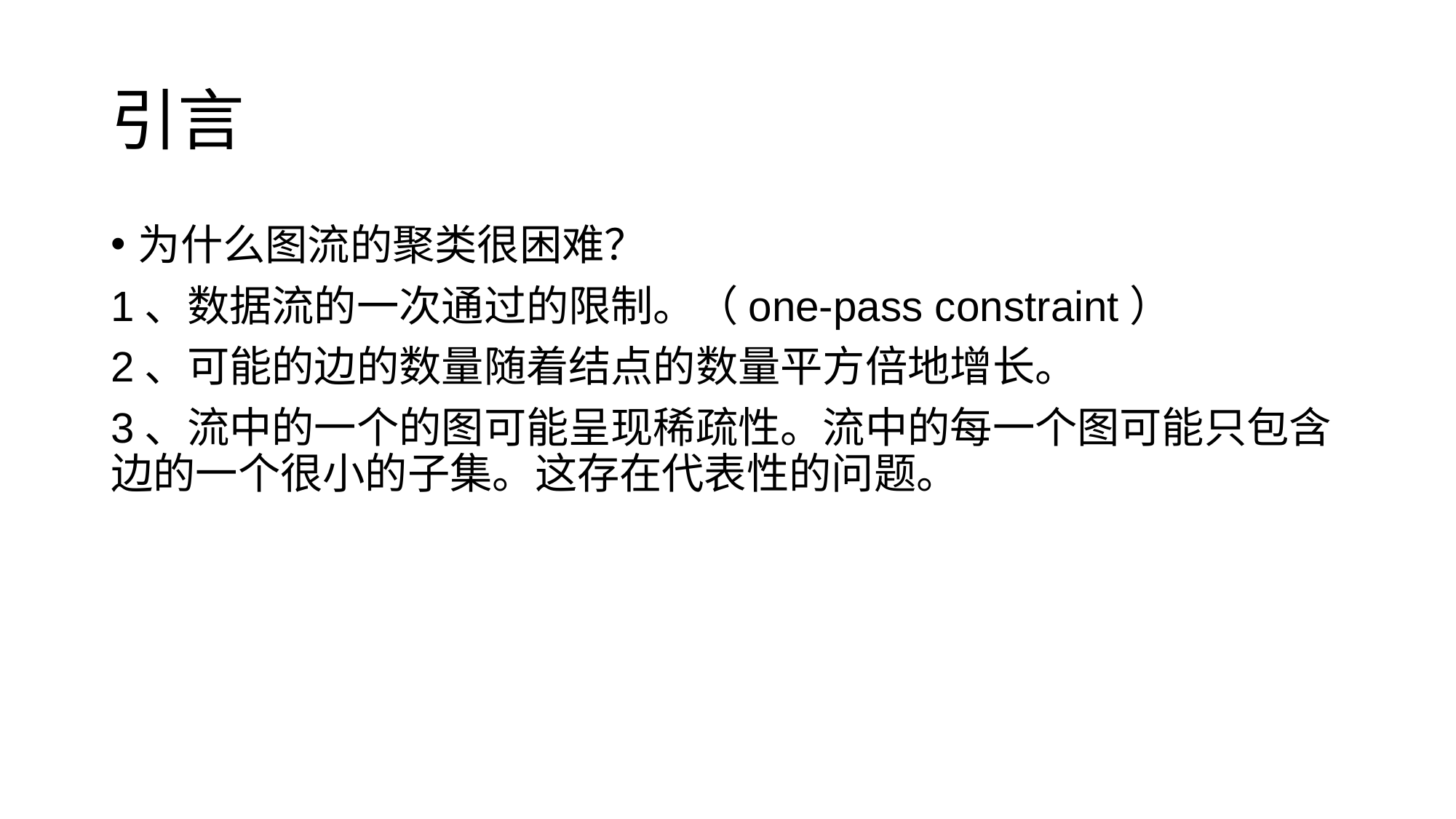

# 引言
为什么图流的聚类很困难？
1、数据流的一次通过的限制。（one-pass constraint）
2、可能的边的数量随着结点的数量平方倍地增长。
3、流中的一个的图可能呈现稀疏性。流中的每一个图可能只包含边的一个很小的子集。这存在代表性的问题。